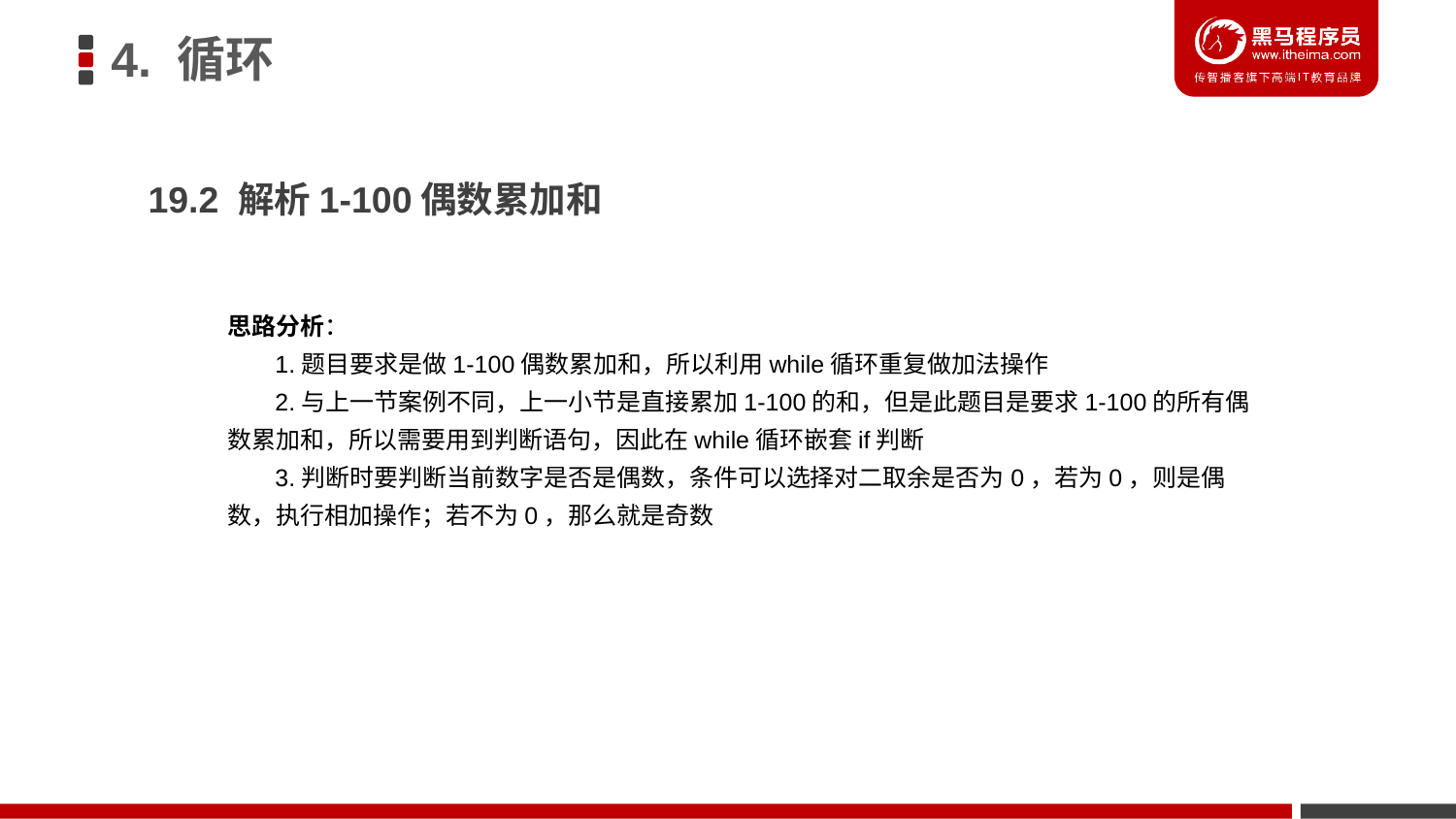

4. 循环
19.2 解析1-100偶数累加和
思路分析：
       1.题目要求是做1-100偶数累加和，所以利用while循环重复做加法操作
       2.与上一节案例不同，上一小节是直接累加1-100的和，但是此题目是要求1-100的所有偶数累加和，所以需要用到判断语句，因此在while循环嵌套if判断
       3.判断时要判断当前数字是否是偶数，条件可以选择对二取余是否为0，若为0，则是偶数，执行相加操作；若不为0，那么就是奇数